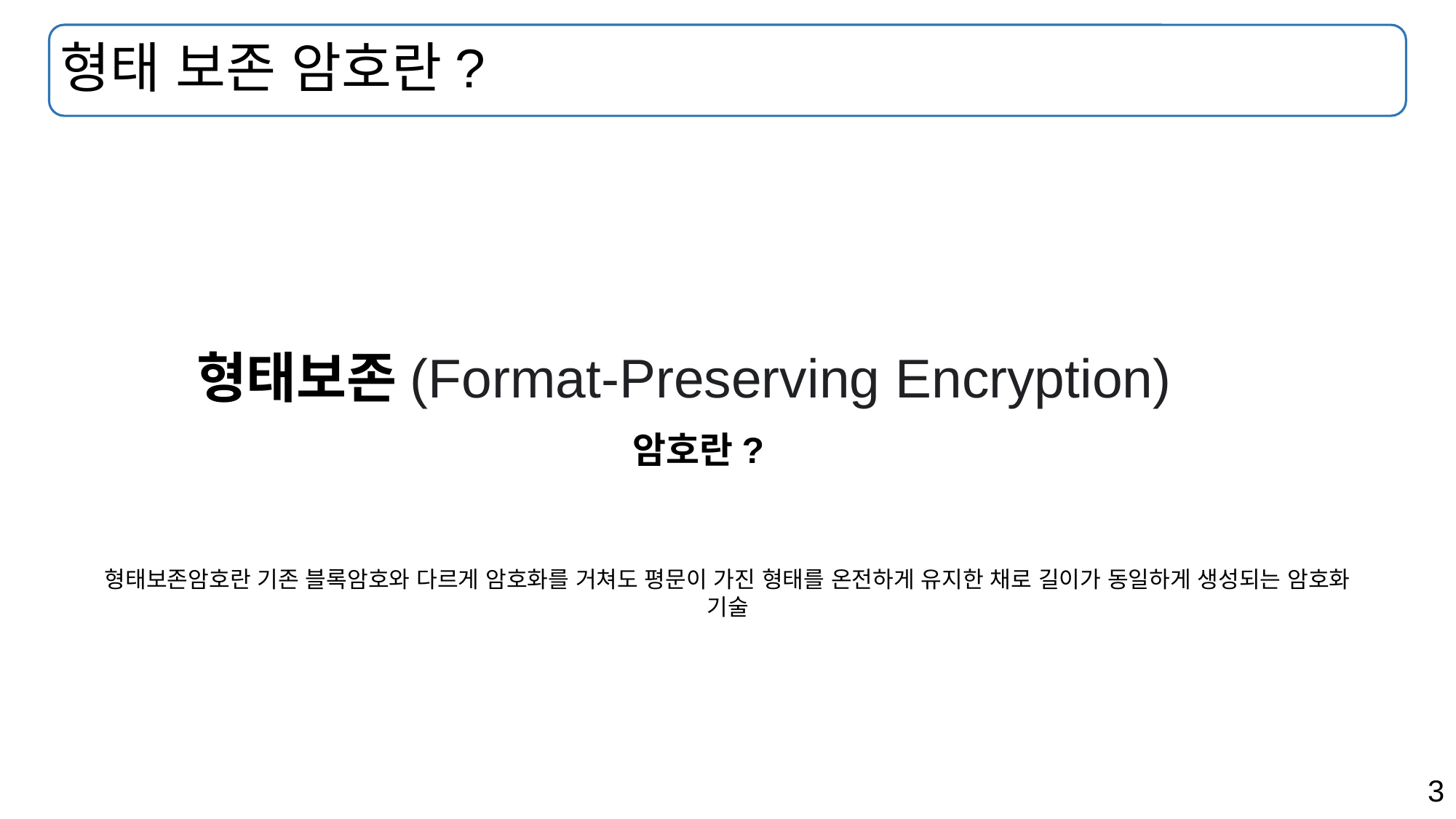

# 형태 보존 암호란?
형태보존(Format-Preserving Encryption)
 암호란?
형태보존암호란 기존 블록암호와 다르게 암호화를 거쳐도 평문이 가진 형태를 온전하게 유지한 채로 길이가 동일하게 생성되는 암호화 기술